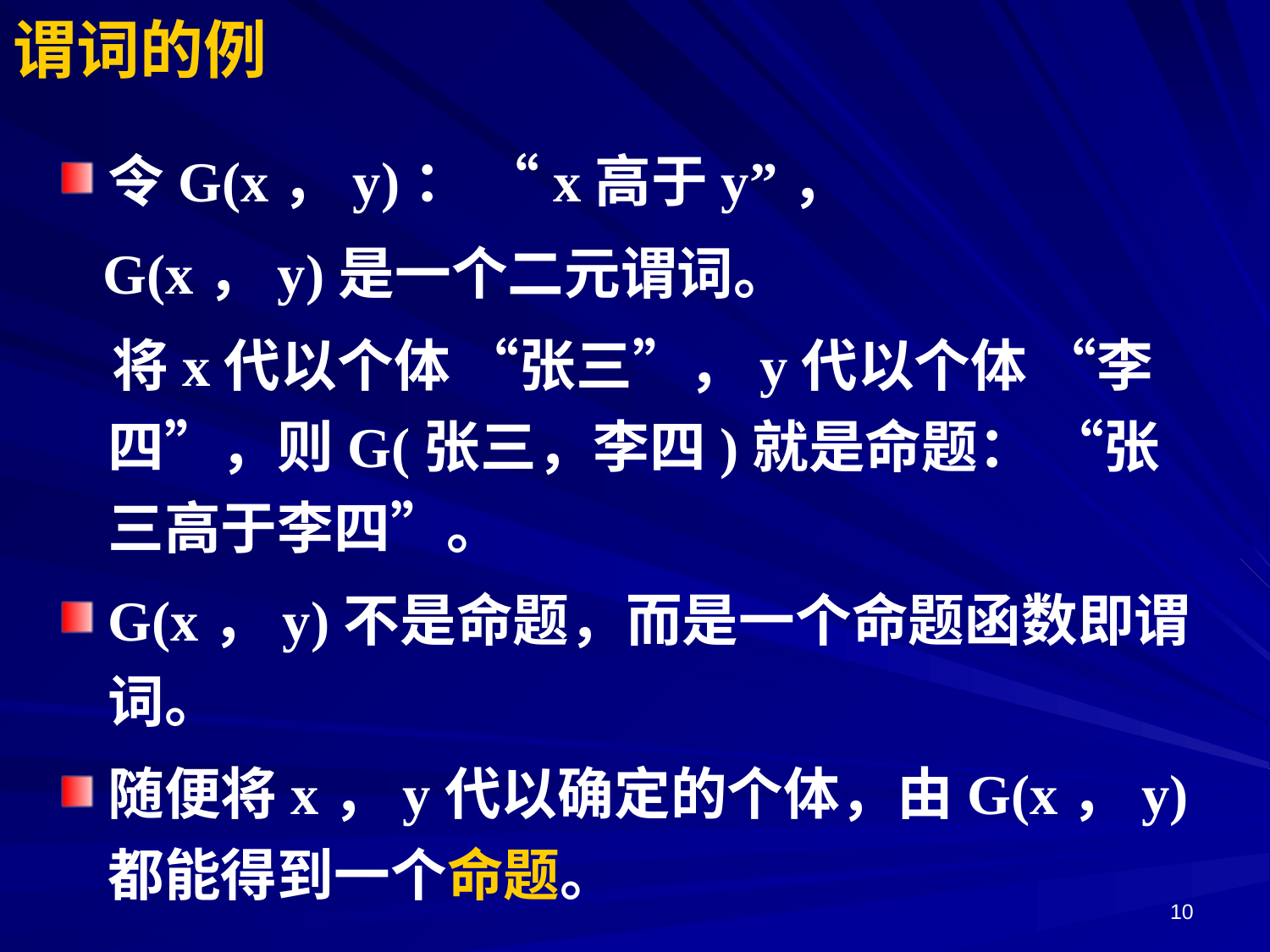

# 谓词的例
令G(x，y)： “x高于y”，
   G(x，y)是一个二元谓词。
   将x代以个体 “张三”，y代以个体 “李四”，则G(张三，李四)就是命题： “张三高于李四”。
G(x，y)不是命题，而是一个命题函数即谓词。
随便将x，y代以确定的个体，由G(x，y)都能得到一个命题。
10